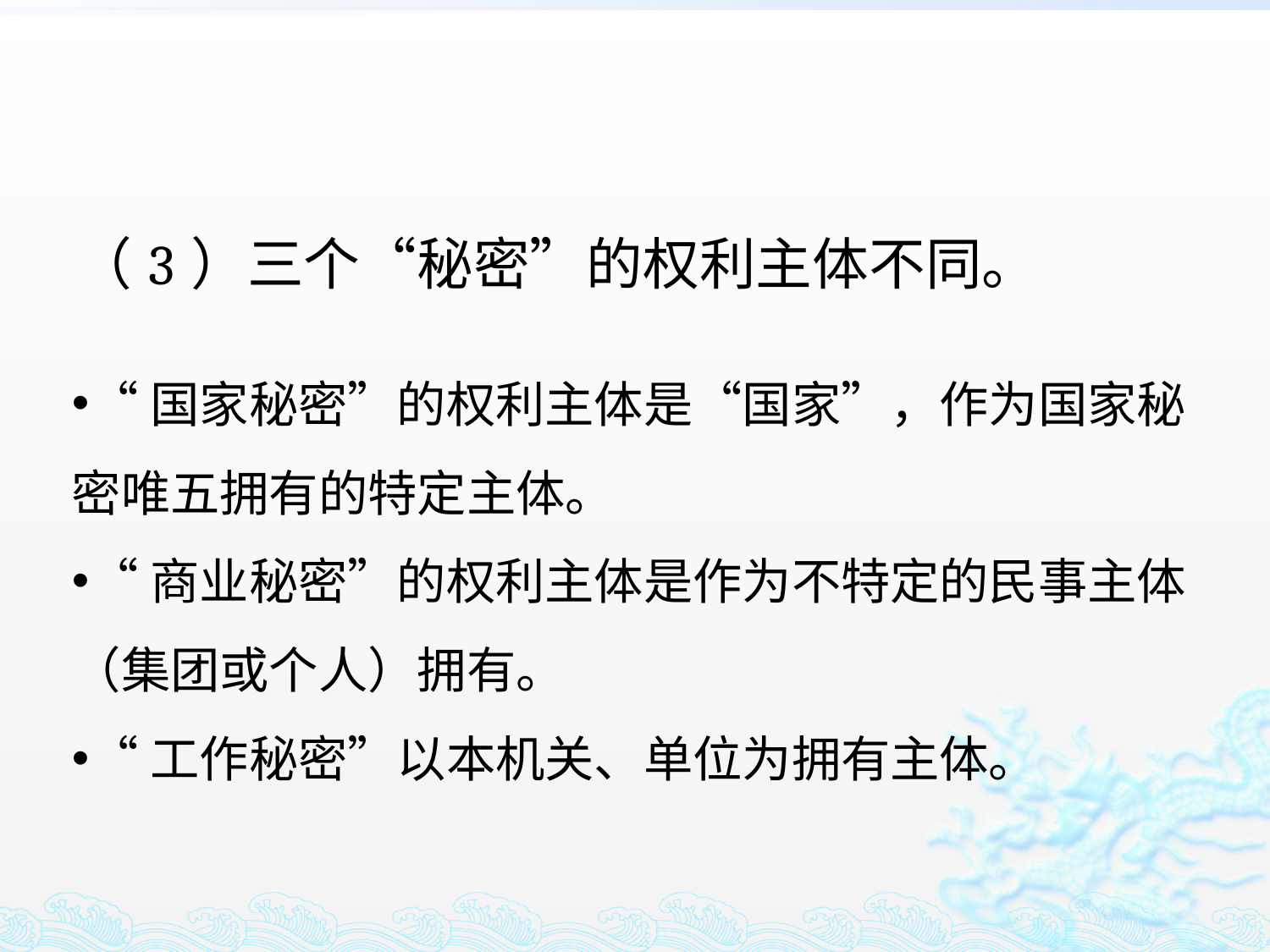

#
（3）三个“秘密”的权利主体不同。
“国家秘密”的权利主体是“国家”，作为国家秘密唯五拥有的特定主体。
“商业秘密”的权利主体是作为不特定的民事主体（集团或个人）拥有。
“工作秘密”以本机关、单位为拥有主体。